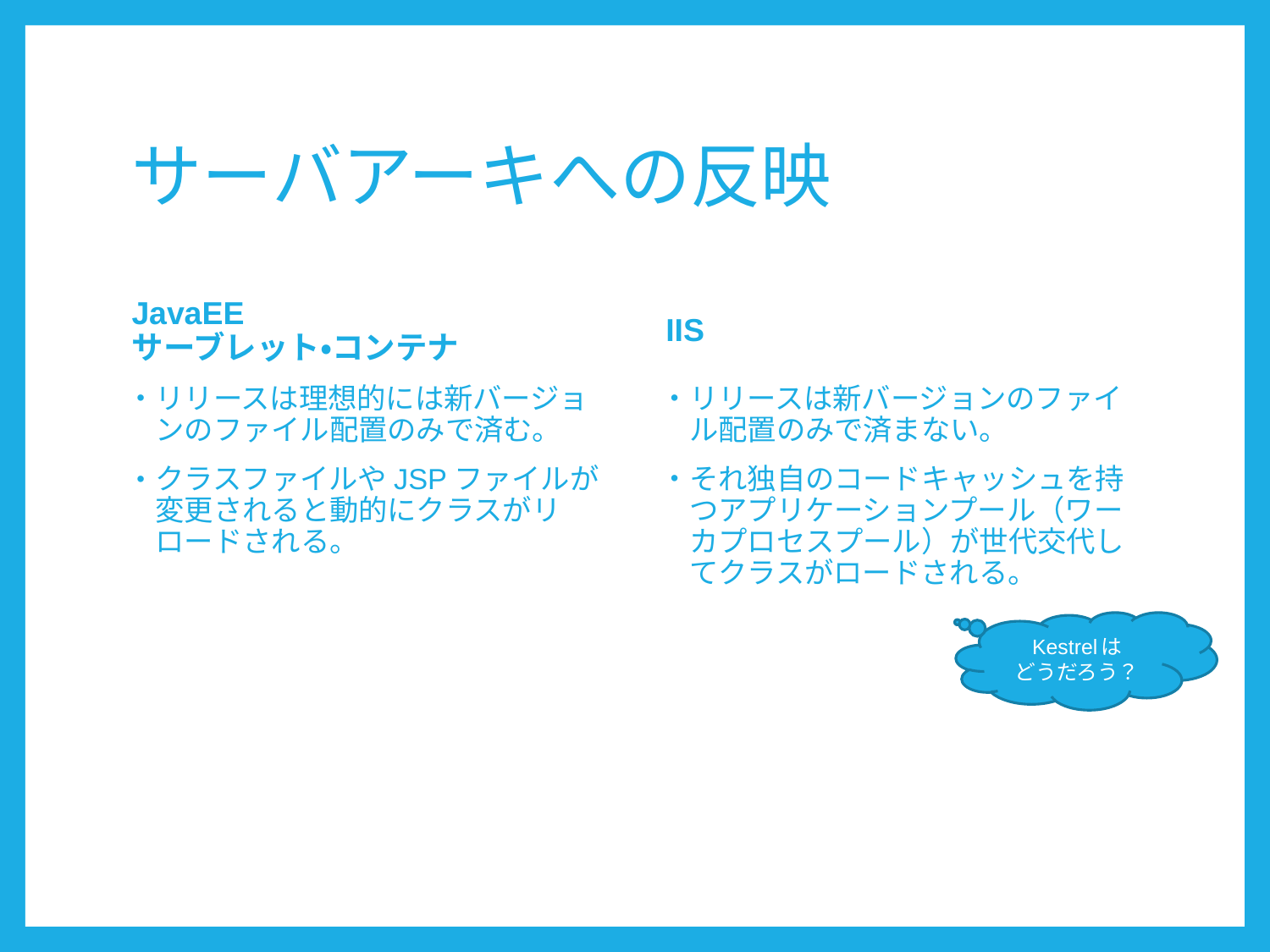

# サーバアーキへの反映
IIS
JavaEE
サーブレット・コンテナ
リリースは新バージョンのファイル配置のみで済まない。
それ独自のコードキャッシュを持つアプリケーションプール（ワーカプロセスプール）が世代交代してクラスがロードされる。
リリースは理想的には新バージョンのファイル配置のみで済む。
クラスファイルやJSPファイルが変更されると動的にクラスがリロードされる。
Kestrelは
どうだろう？